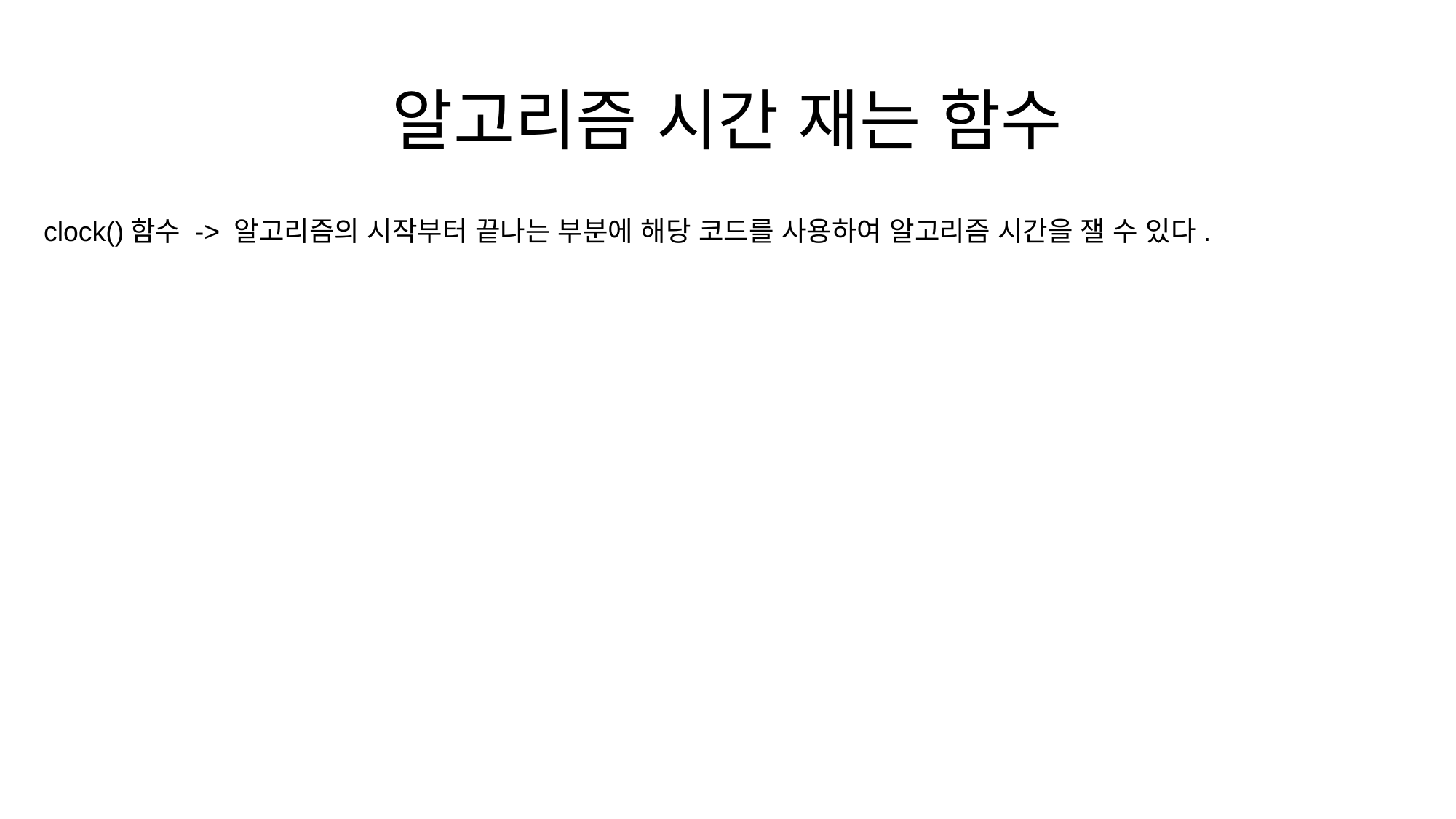

# 알고리즘 시간 재는 함수
clock()함수 -> 알고리즘의 시작부터 끝나는 부분에 해당 코드를 사용하여 알고리즘 시간을 잴 수 있다.